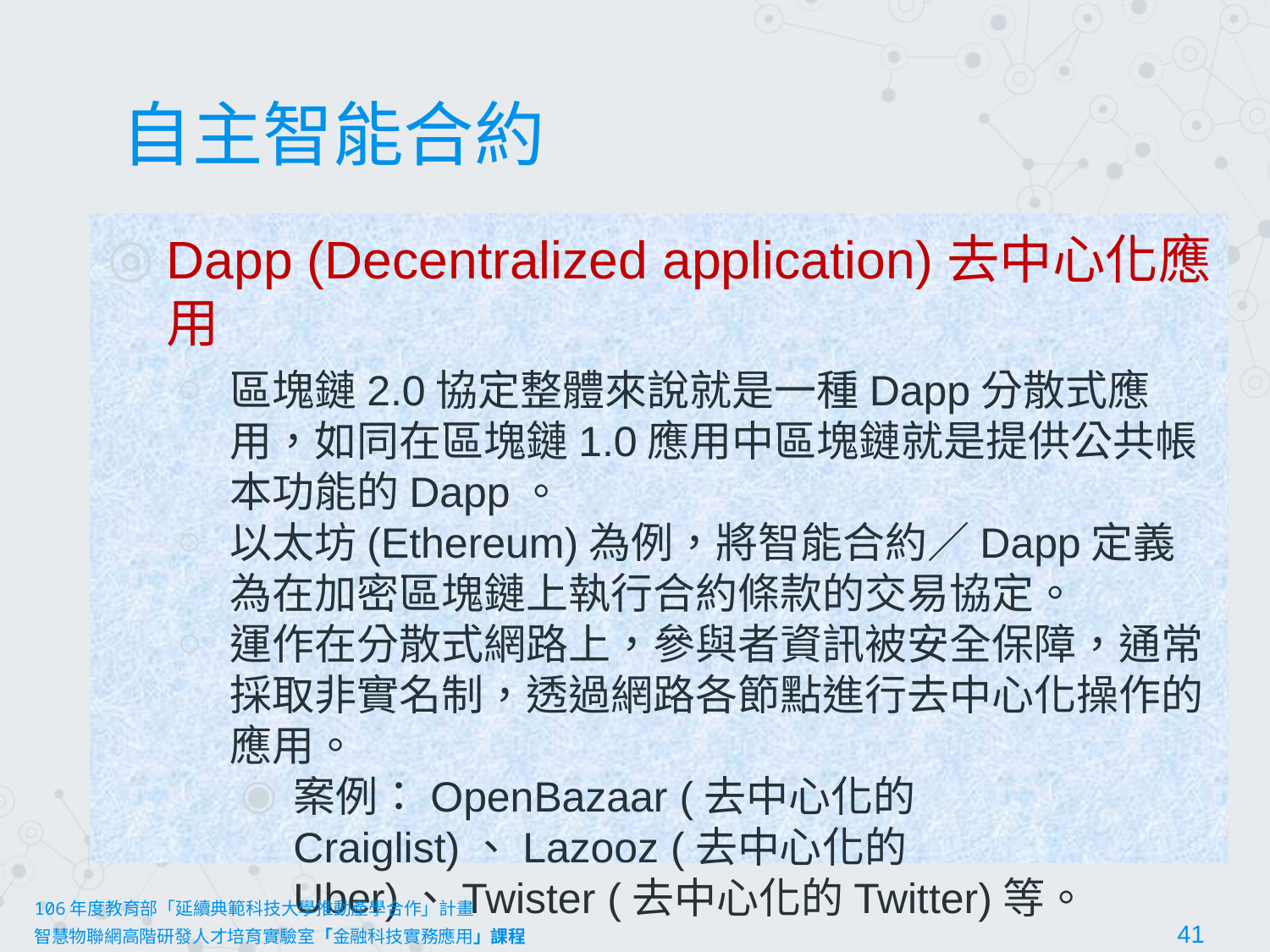

# 自主智能合約
Dapp (Decentralized application)去中心化應用
區塊鏈2.0協定整體來說就是一種Dapp分散式應用，如同在區塊鏈1.0應用中區塊鏈就是提供公共帳本功能的Dapp。
以太坊(Ethereum)為例，將智能合約／Dapp定義為在加密區塊鏈上執行合約條款的交易協定。
運作在分散式網路上，參與者資訊被安全保障，通常採取非實名制，透過網路各節點進行去中心化操作的應用。
案例：OpenBazaar (去中心化的Craiglist)、Lazooz (去中心化的Uber)、Twister (去中心化的Twitter)等。

106年度教育部「延續典範科技大學推動產學合作」計畫
智慧物聯網高階研發人才培育實驗室「金融科技實務應用」課程						41